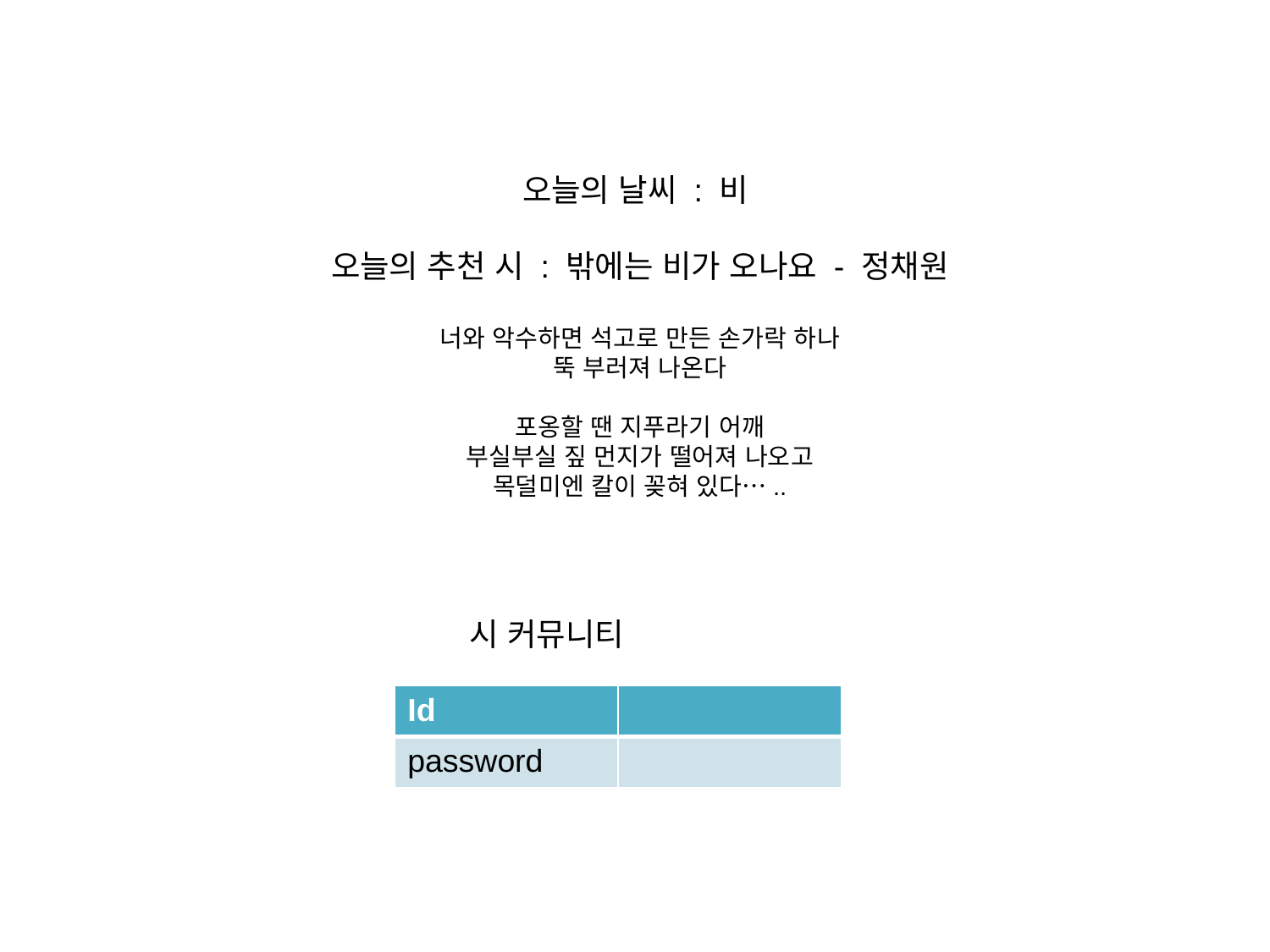

오늘의 날씨 : 비

오늘의 추천 시 : 밖에는 비가 오나요 - 정채원

너와 악수하면 석고로 만든 손가락 하나
뚝 부러져 나온다
포옹할 땐 지푸라기 어깨
부실부실 짚 먼지가 떨어져 나오고
목덜미엔 칼이 꽂혀 있다…..

                       시 커뮤니티

| Id |  |
| --- | --- |
| password |  |